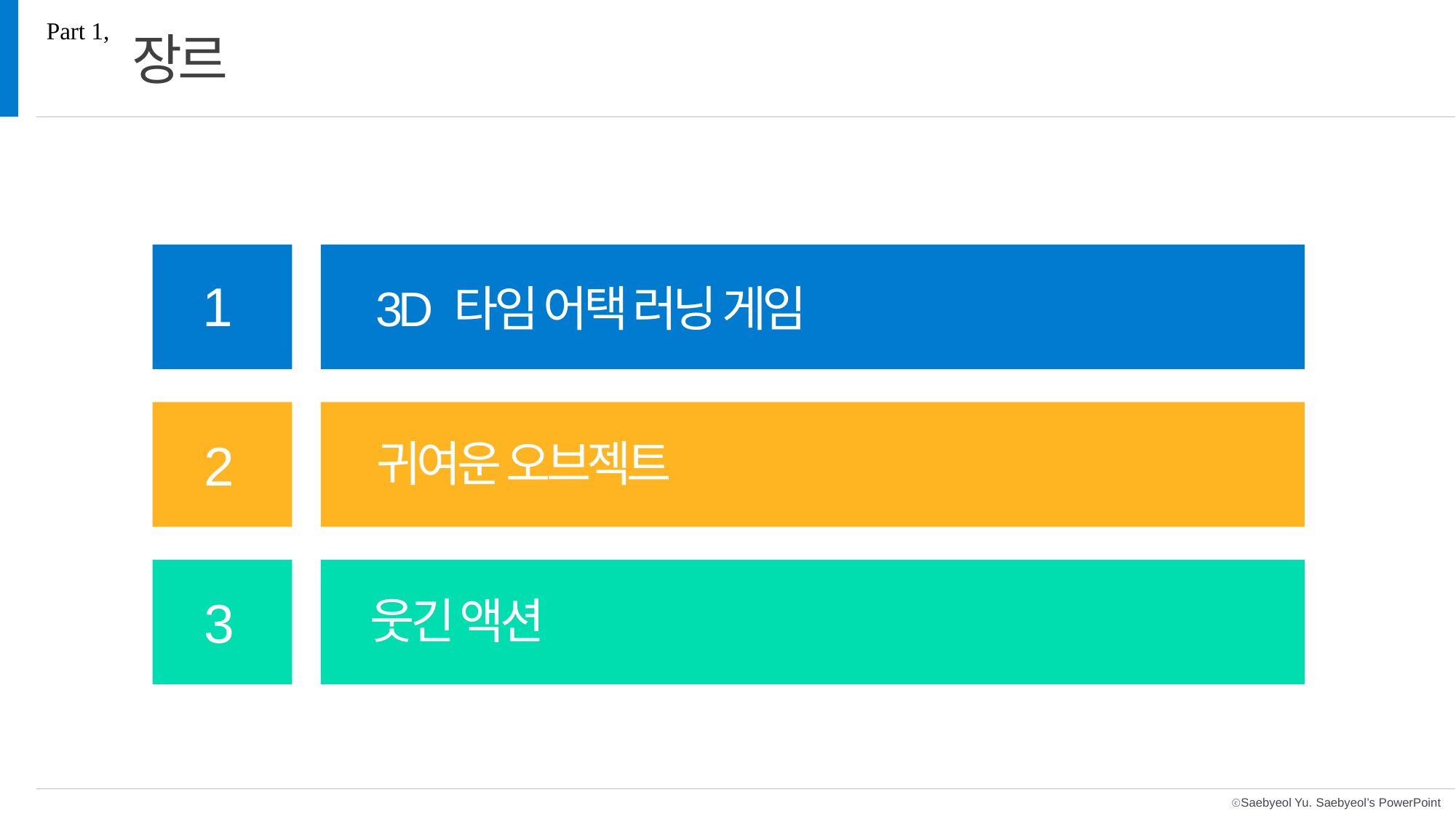

Part 1,
장르

1
3D 타임 어택 러닝 게임

2
귀여운 오브젝트

3
웃긴 액션